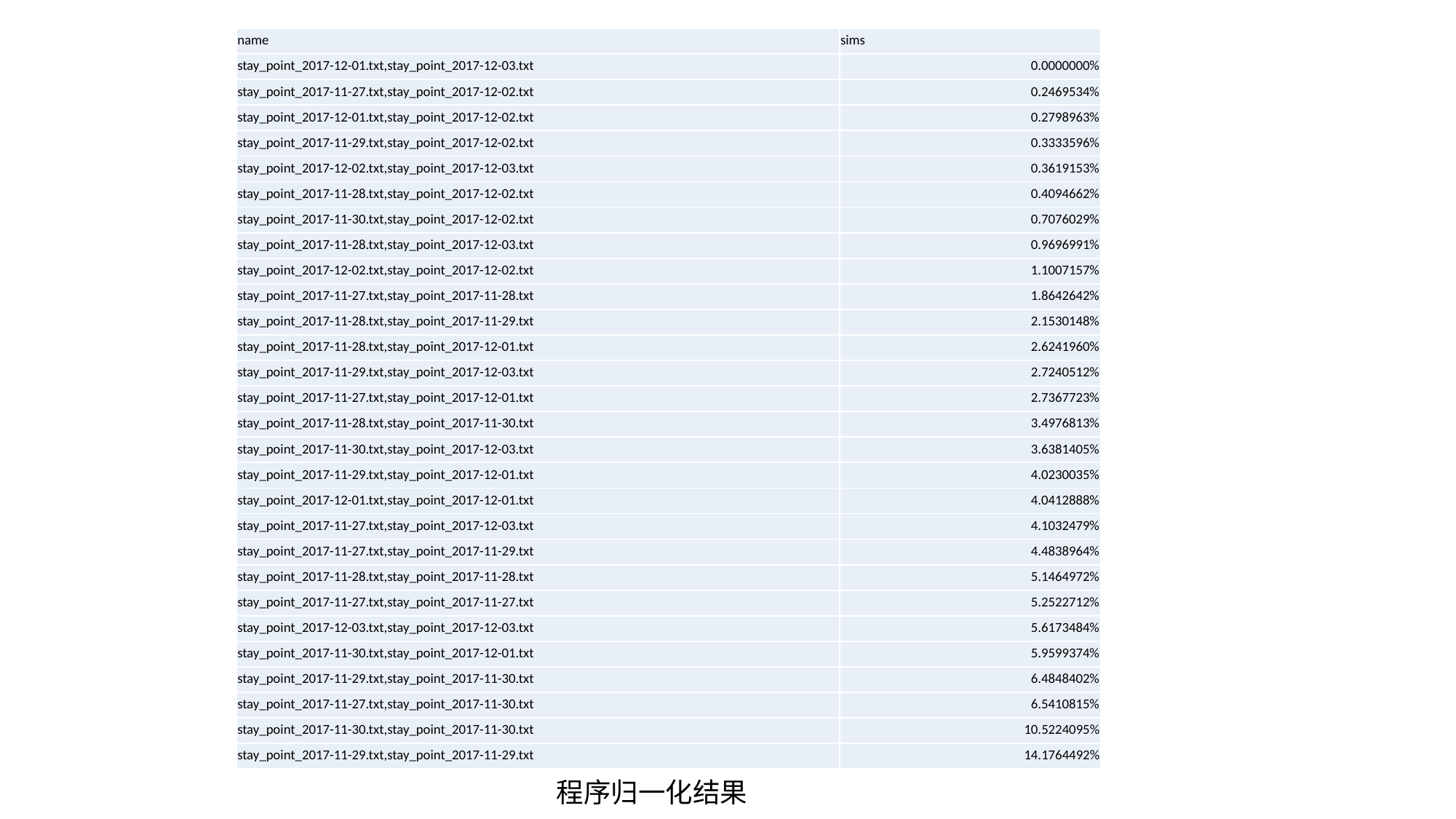

| name | sims |
| --- | --- |
| stay\_point\_2017-12-01.txt,stay\_point\_2017-12-03.txt | 0.0000000% |
| stay\_point\_2017-11-27.txt,stay\_point\_2017-12-02.txt | 0.2469534% |
| stay\_point\_2017-12-01.txt,stay\_point\_2017-12-02.txt | 0.2798963% |
| stay\_point\_2017-11-29.txt,stay\_point\_2017-12-02.txt | 0.3333596% |
| stay\_point\_2017-12-02.txt,stay\_point\_2017-12-03.txt | 0.3619153% |
| stay\_point\_2017-11-28.txt,stay\_point\_2017-12-02.txt | 0.4094662% |
| stay\_point\_2017-11-30.txt,stay\_point\_2017-12-02.txt | 0.7076029% |
| stay\_point\_2017-11-28.txt,stay\_point\_2017-12-03.txt | 0.9696991% |
| stay\_point\_2017-12-02.txt,stay\_point\_2017-12-02.txt | 1.1007157% |
| stay\_point\_2017-11-27.txt,stay\_point\_2017-11-28.txt | 1.8642642% |
| stay\_point\_2017-11-28.txt,stay\_point\_2017-11-29.txt | 2.1530148% |
| stay\_point\_2017-11-28.txt,stay\_point\_2017-12-01.txt | 2.6241960% |
| stay\_point\_2017-11-29.txt,stay\_point\_2017-12-03.txt | 2.7240512% |
| stay\_point\_2017-11-27.txt,stay\_point\_2017-12-01.txt | 2.7367723% |
| stay\_point\_2017-11-28.txt,stay\_point\_2017-11-30.txt | 3.4976813% |
| stay\_point\_2017-11-30.txt,stay\_point\_2017-12-03.txt | 3.6381405% |
| stay\_point\_2017-11-29.txt,stay\_point\_2017-12-01.txt | 4.0230035% |
| stay\_point\_2017-12-01.txt,stay\_point\_2017-12-01.txt | 4.0412888% |
| stay\_point\_2017-11-27.txt,stay\_point\_2017-12-03.txt | 4.1032479% |
| stay\_point\_2017-11-27.txt,stay\_point\_2017-11-29.txt | 4.4838964% |
| stay\_point\_2017-11-28.txt,stay\_point\_2017-11-28.txt | 5.1464972% |
| stay\_point\_2017-11-27.txt,stay\_point\_2017-11-27.txt | 5.2522712% |
| stay\_point\_2017-12-03.txt,stay\_point\_2017-12-03.txt | 5.6173484% |
| stay\_point\_2017-11-30.txt,stay\_point\_2017-12-01.txt | 5.9599374% |
| stay\_point\_2017-11-29.txt,stay\_point\_2017-11-30.txt | 6.4848402% |
| stay\_point\_2017-11-27.txt,stay\_point\_2017-11-30.txt | 6.5410815% |
| stay\_point\_2017-11-30.txt,stay\_point\_2017-11-30.txt | 10.5224095% |
| stay\_point\_2017-11-29.txt,stay\_point\_2017-11-29.txt | 14.1764492% |
程序归一化结果